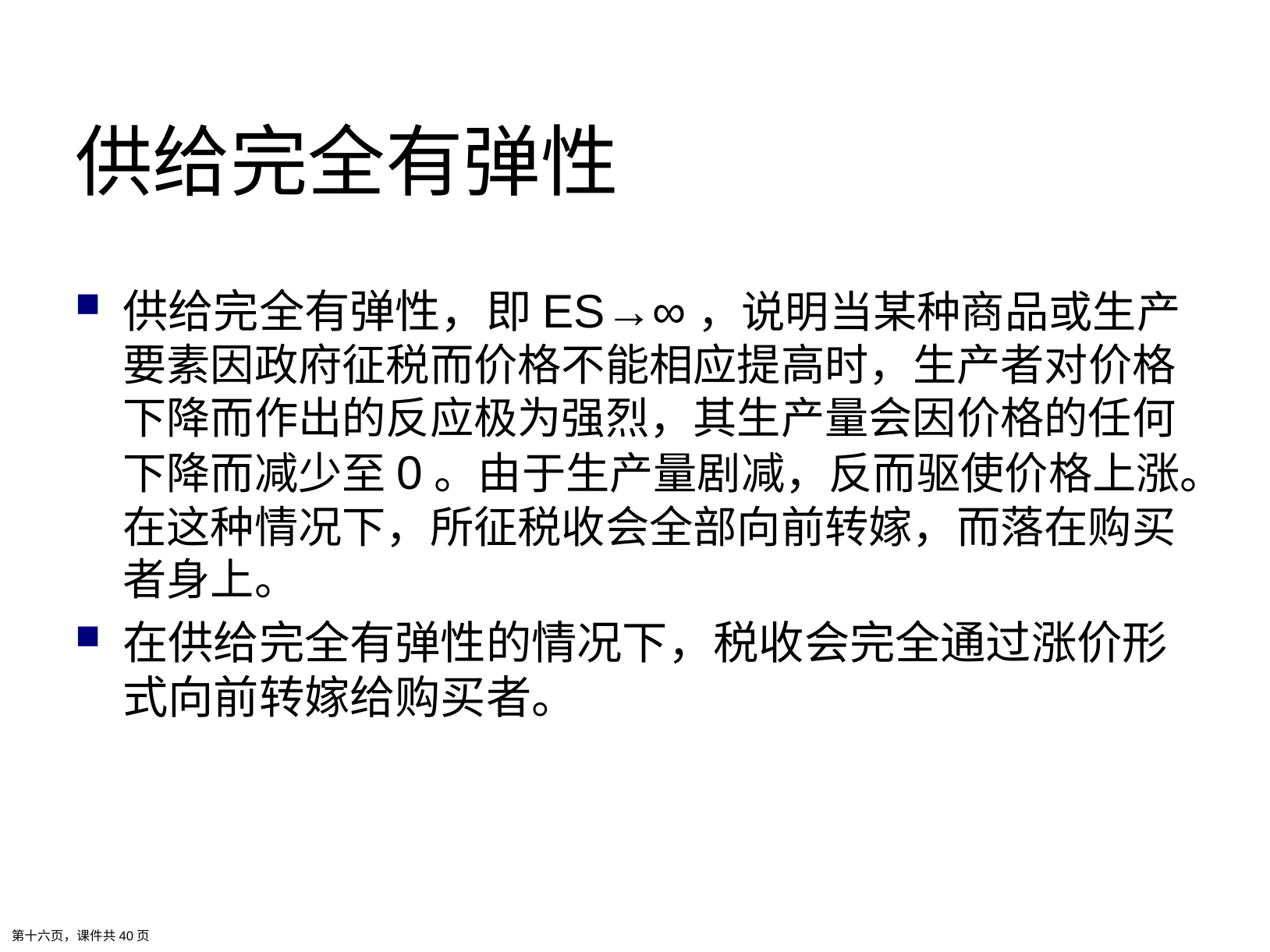

供给完全有弹性
供给完全有弹性，即ES→∞，说明当某种商品或生产要素因政府征税而价格不能相应提高时，生产者对价格下降而作出的反应极为强烈，其生产量会因价格的任何下降而减少至0。由于生产量剧减，反而驱使价格上涨。在这种情况下，所征税收会全部向前转嫁，而落在购买者身上。
在供给完全有弹性的情况下，税收会完全通过涨价形式向前转嫁给购买者。
第十六页，课件共40页